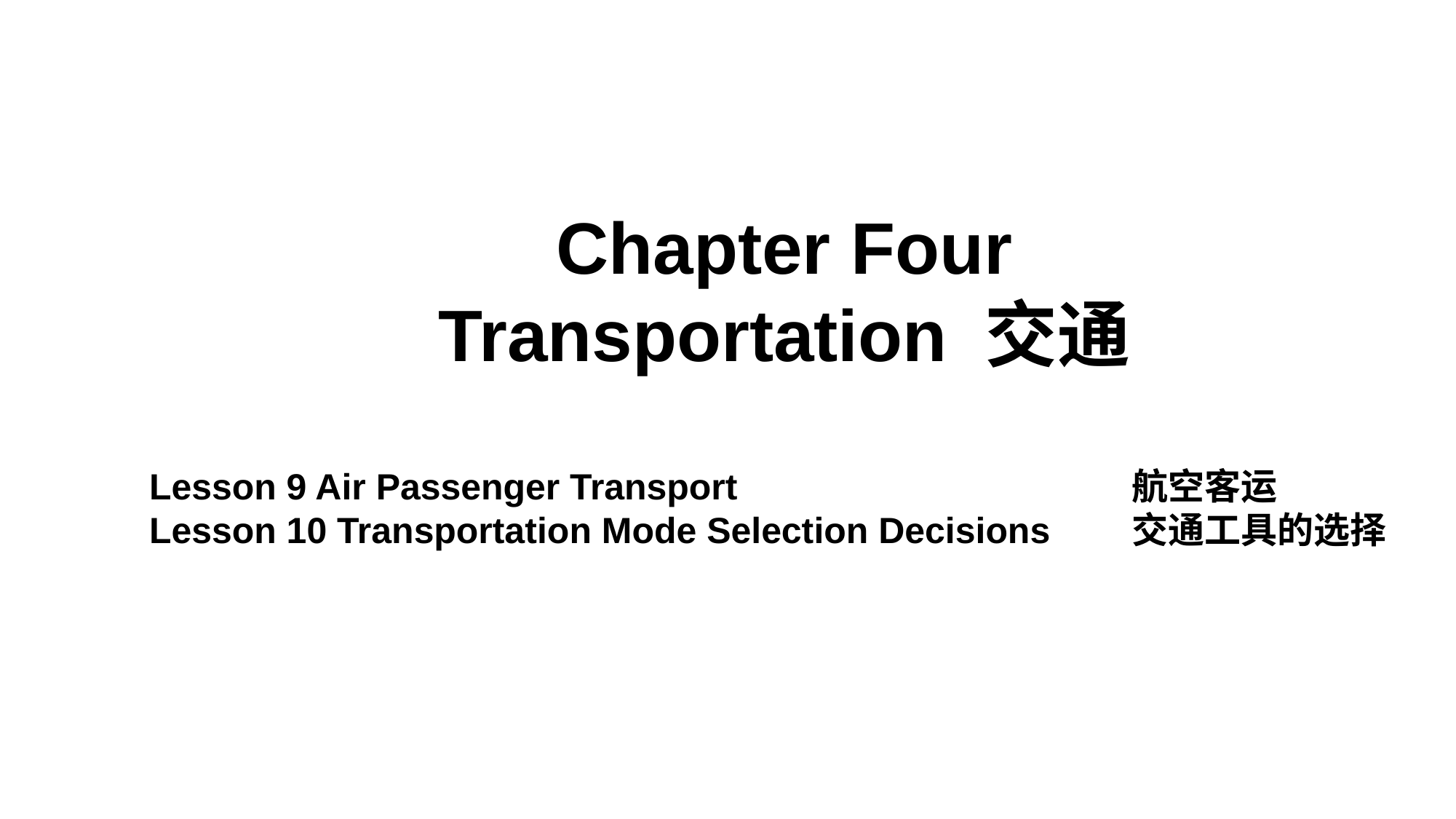

Chapter Four
Transportation 交通

Lesson 9 Air Passenger Transport 				航空客运
Lesson 10 Transportation Mode Selection Decisions	交通工具的选择